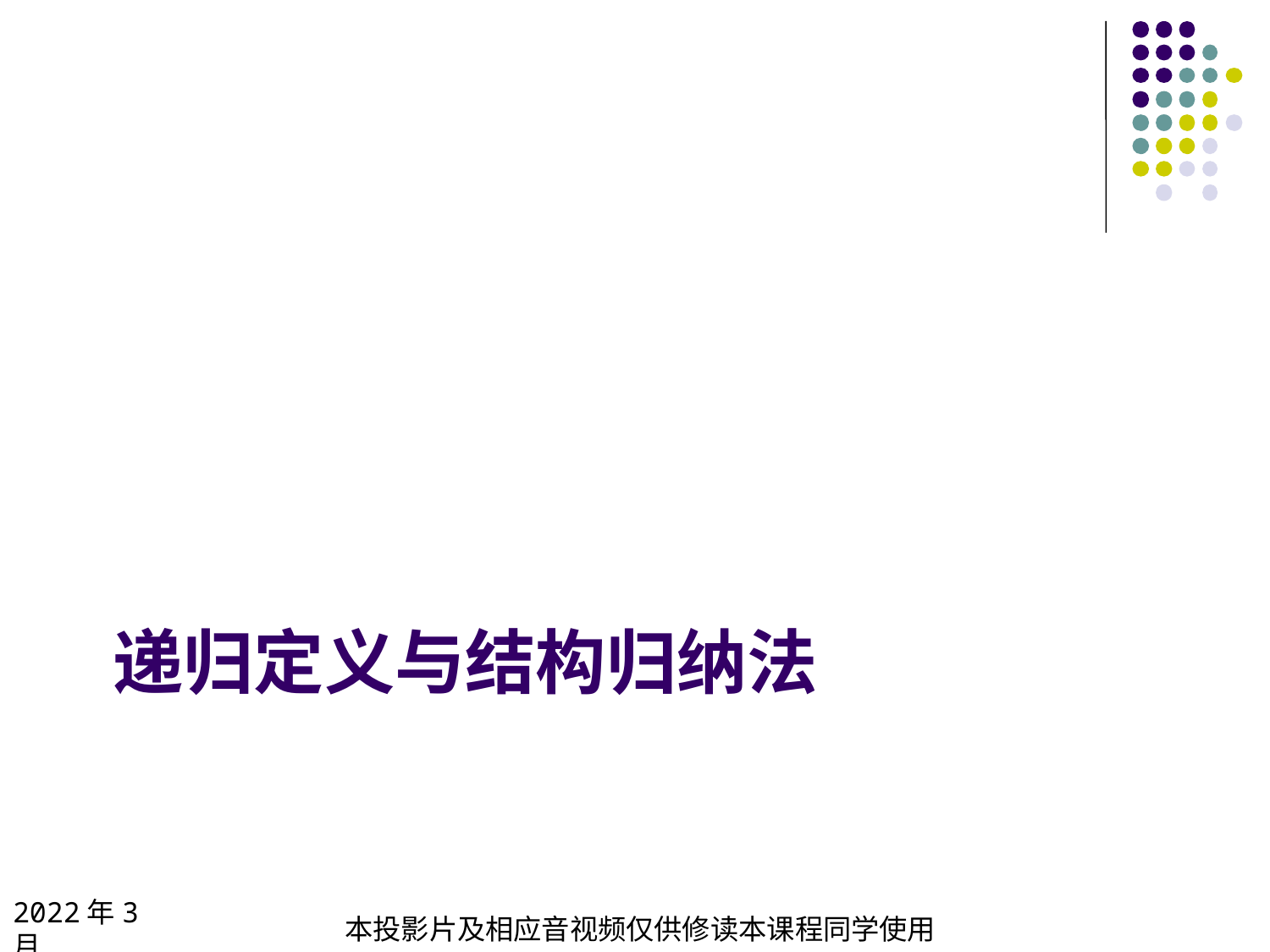

# 递归定义与结构归纳法
2022年3月
本投影片及相应音视频仅供修读本课程同学使用
33